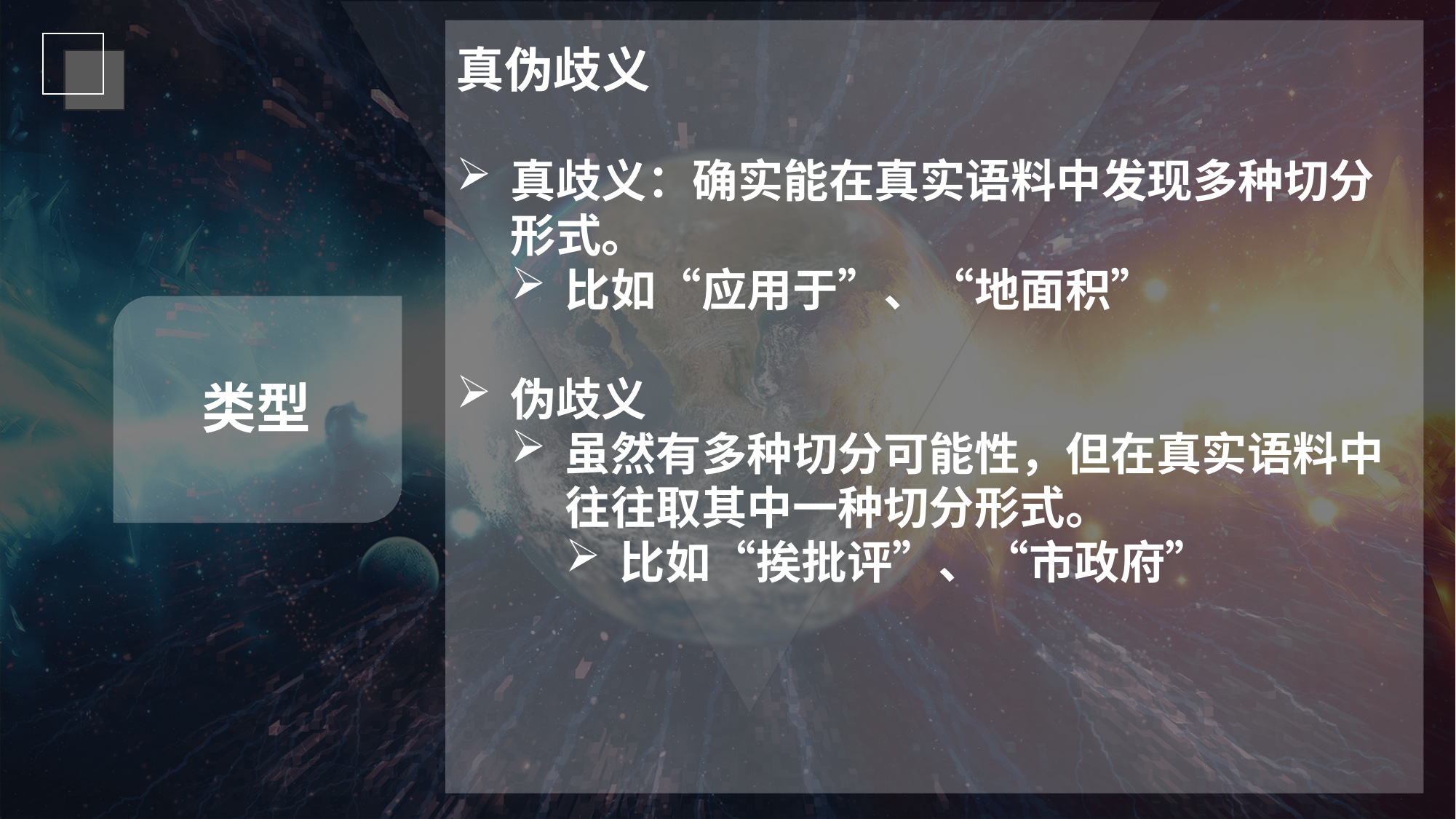

真伪歧义

真歧义：确实能在真实语料中发现多种切分形式。
比如“应用于”、“地面积”

伪歧义
虽然有多种切分可能性，但在真实语料中往往取其中一种切分形式。
比如“挨批评”、“市政府”

类型